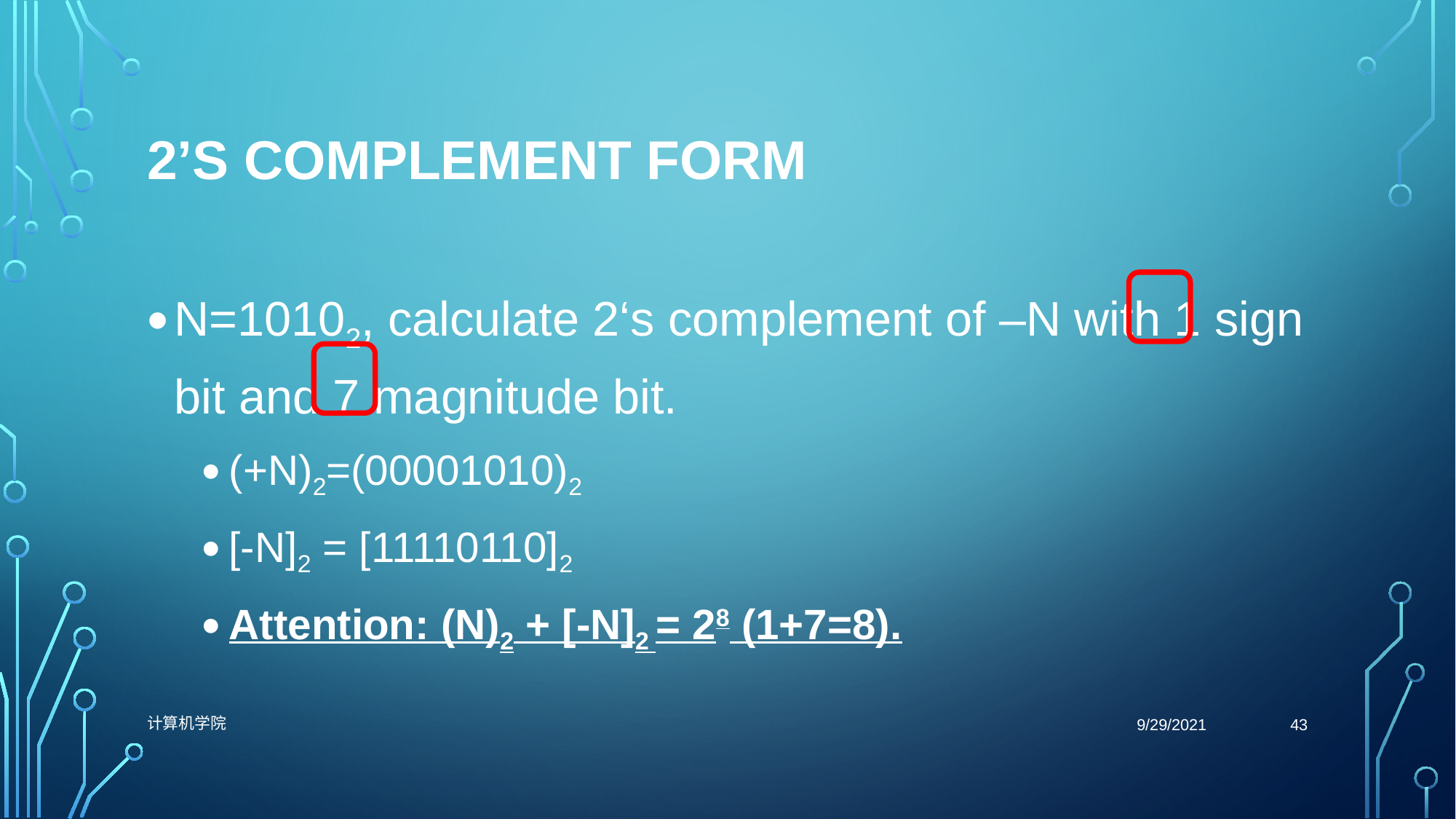

# 2’s complement form
N=10102, calculate 2‘s complement of –N with 1 sign bit and 7 magnitude bit.
(+N)2=(00001010)2
[-N]2 = [11110110]2
Attention: (N)2 + [-N]2 = 28 (1+7=8).

43
计算机学院
9/29/2021